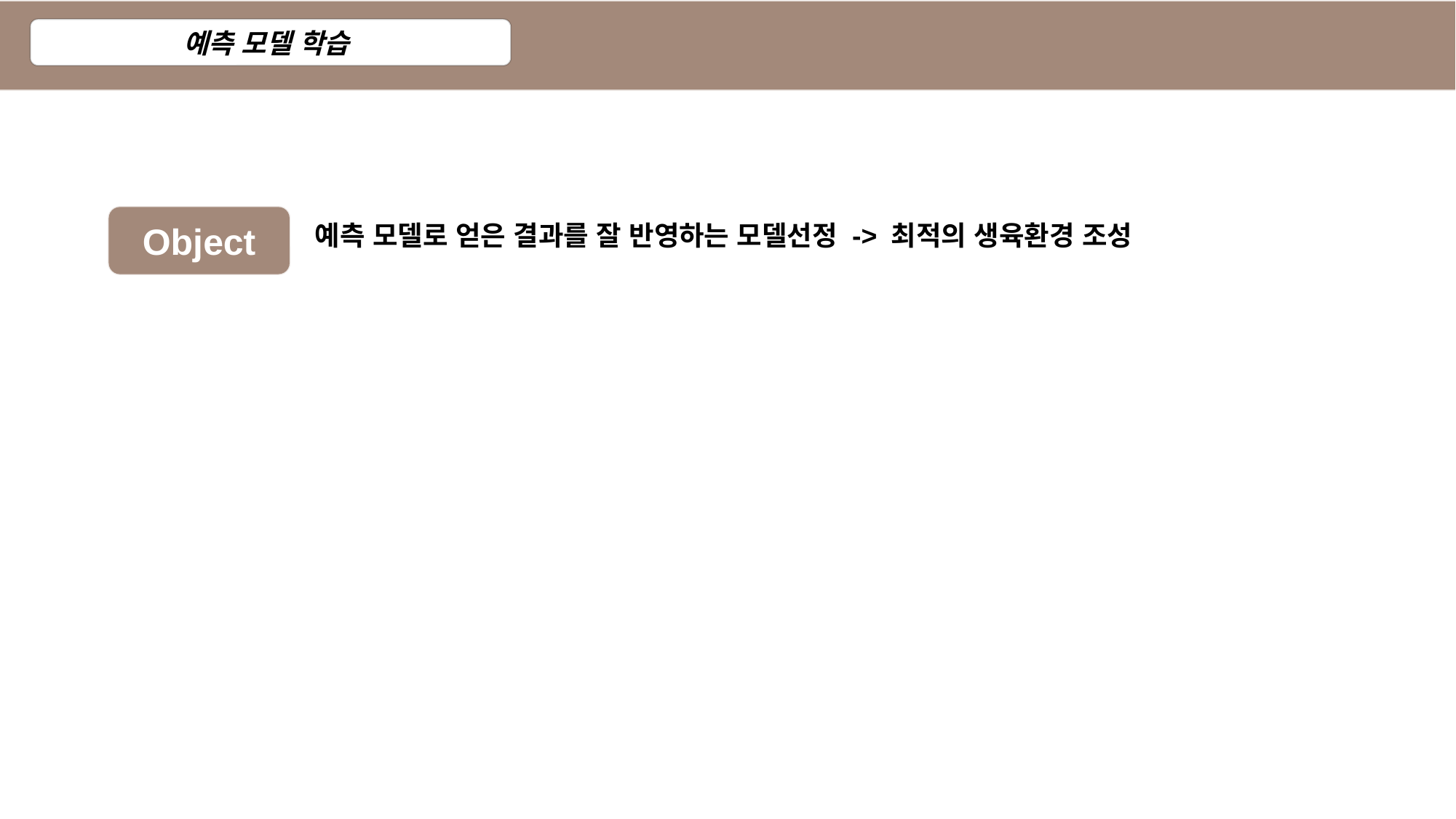

예측 모델 학습
Object
예측 모델로 얻은 결과를 잘 반영하는 모델선정 -> 최적의 생육환경 조성